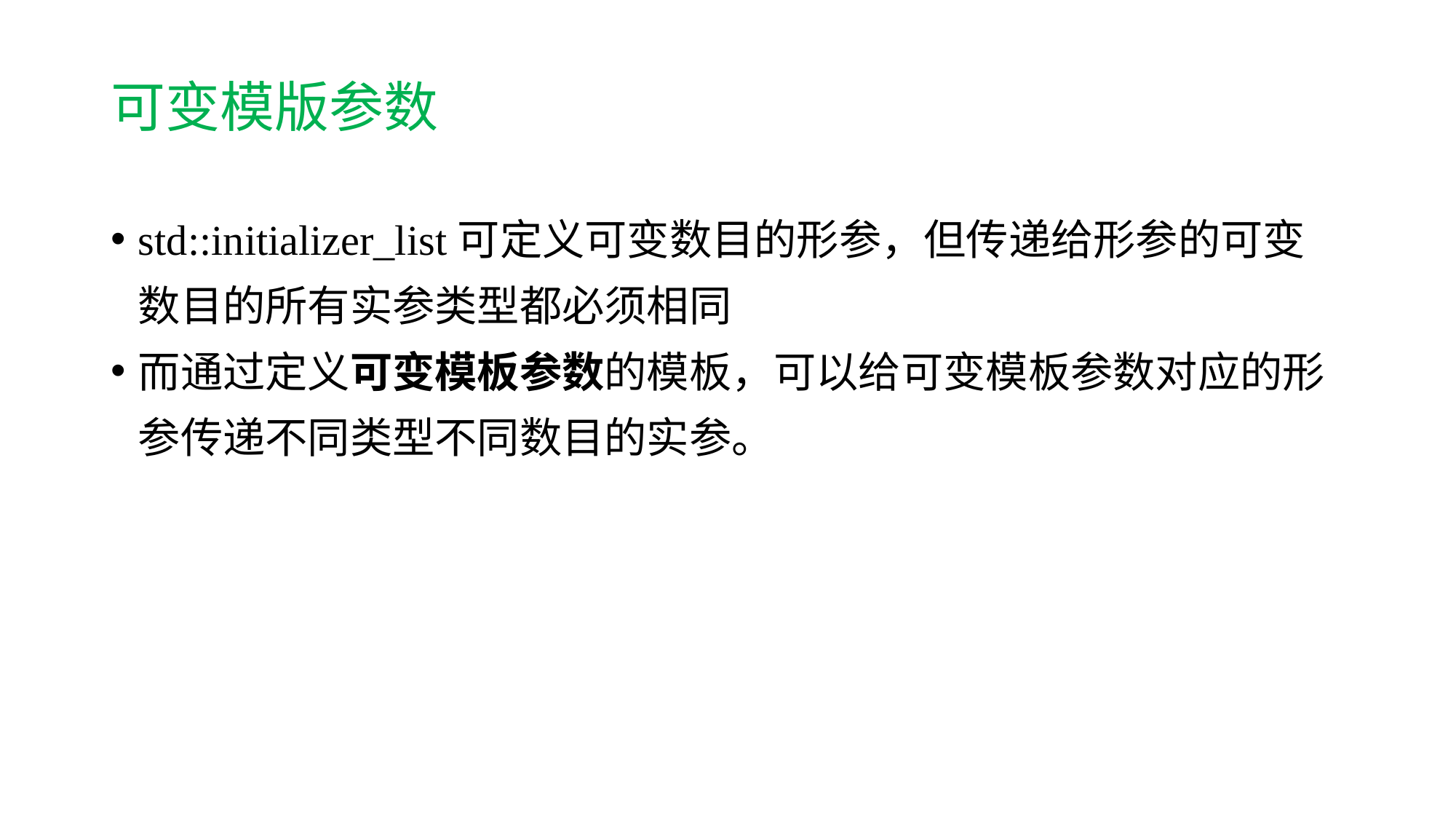

# 可变模版参数
std::initializer_list可定义可变数目的形参，但传递给形参的可变数目的所有实参类型都必须相同
而通过定义可变模板参数的模板，可以给可变模板参数对应的形参传递不同类型不同数目的实参。